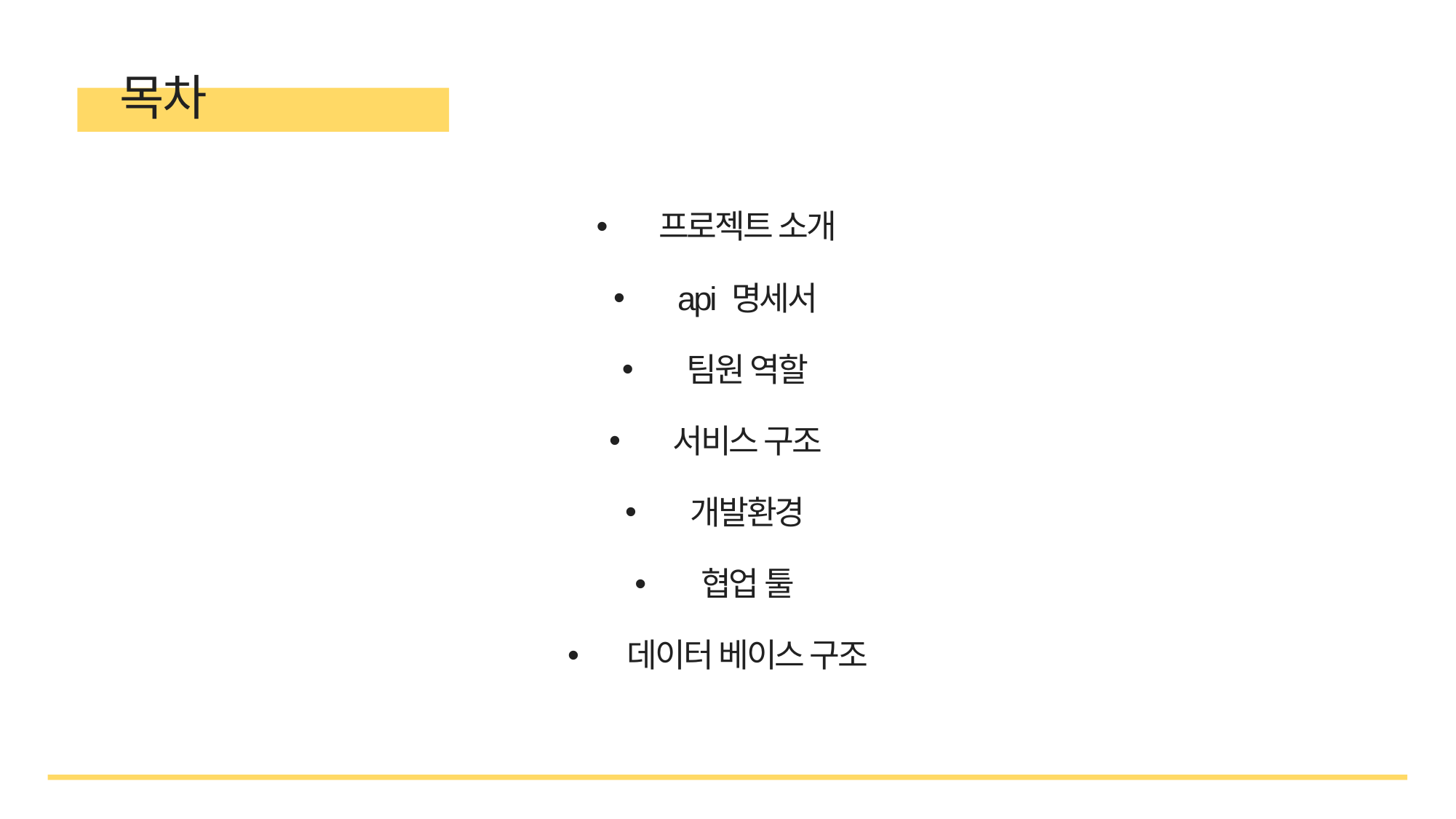

목차

프로젝트 소개

api 명세서

팀원 역할

서비스 구조

개발환경

협업 툴

데이터 베이스 구조